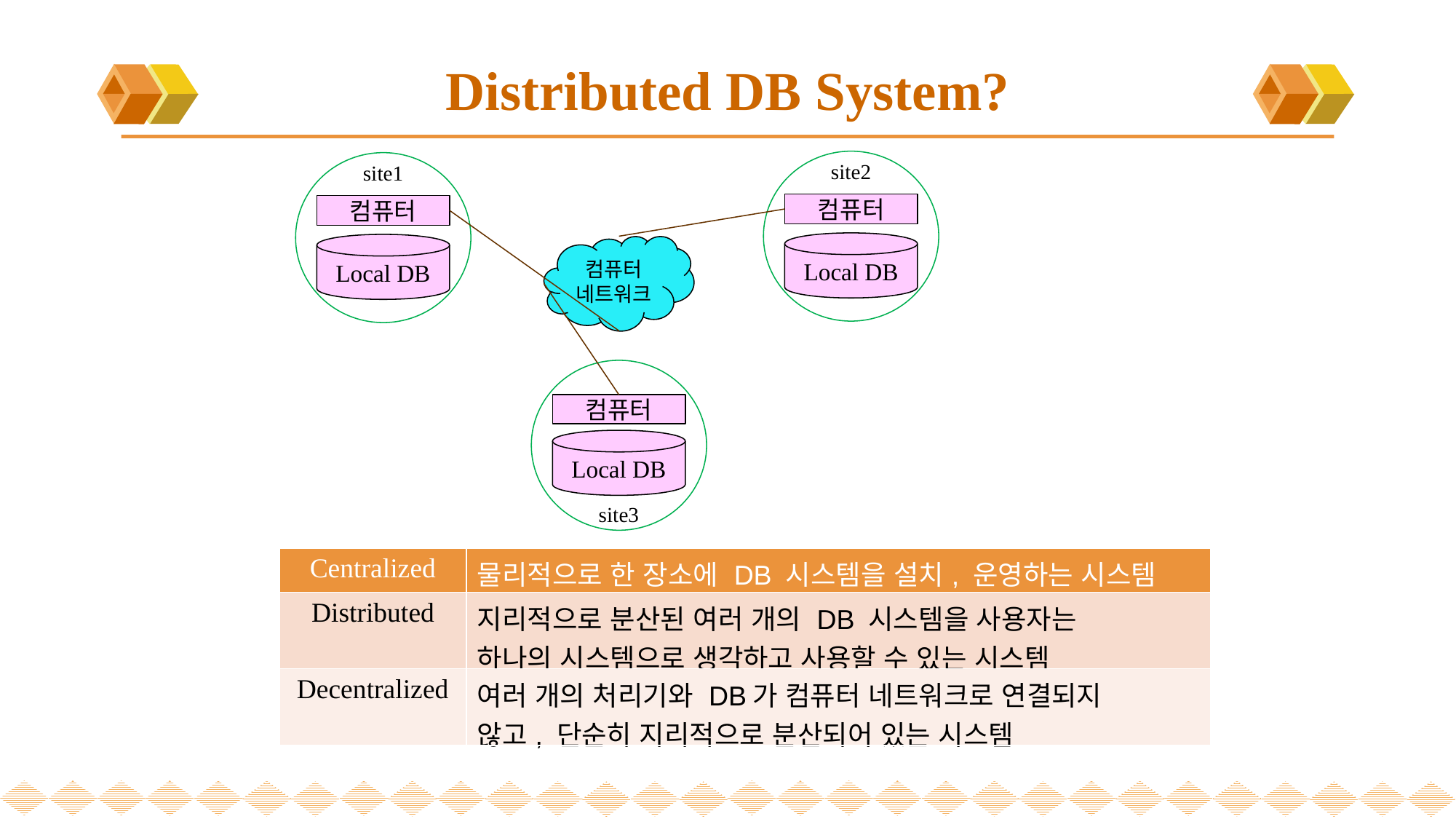

# Distributed DB System?

site2
컴퓨터
Local DB

site1
컴퓨터
Local DB
컴퓨터
네트워크

컴퓨터
Local DB
site3
| Centralized | 물리적으로 한 장소에 DB 시스템을 설치, 운영하는 시스템 |
| --- | --- |
| Distributed | 지리적으로 분산된 여러 개의 DB 시스템을 사용자는 하나의 시스템으로 생각하고 사용할 수 있는 시스템 |
| Decentralized | 여러 개의 처리기와 DB가 컴퓨터 네트워크로 연결되지 않고, 단순히 지리적으로 분산되어 있는 시스템 |